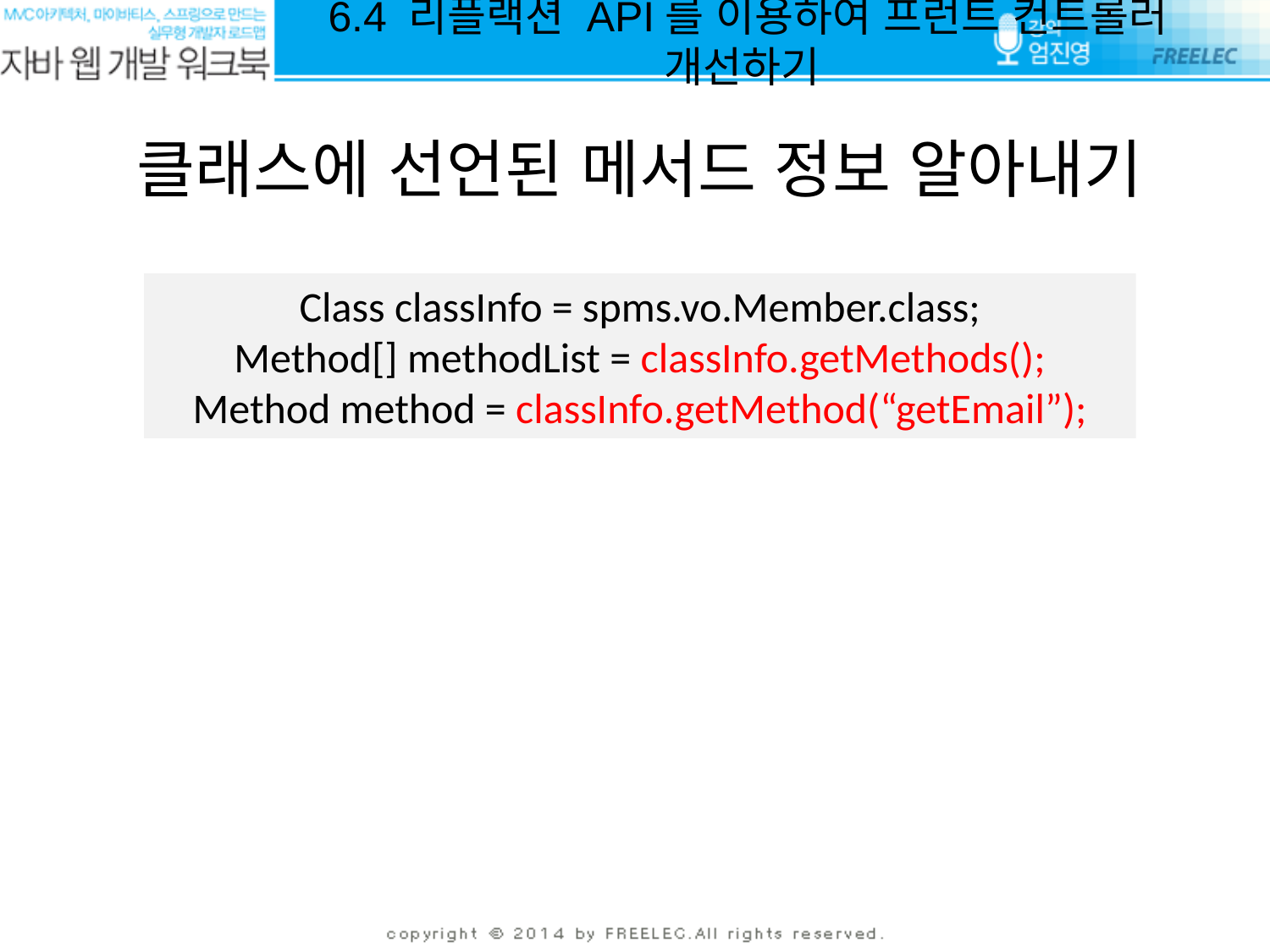

6.4 리플랙션 API를 이용하여 프런트 컨트롤러 개선하기
클래스에 선언된 메서드 정보 알아내기
Class classInfo = spms.vo.Member.class;
Method[] methodList = classInfo.getMethods();
Method method = classInfo.getMethod(“getEmail”);